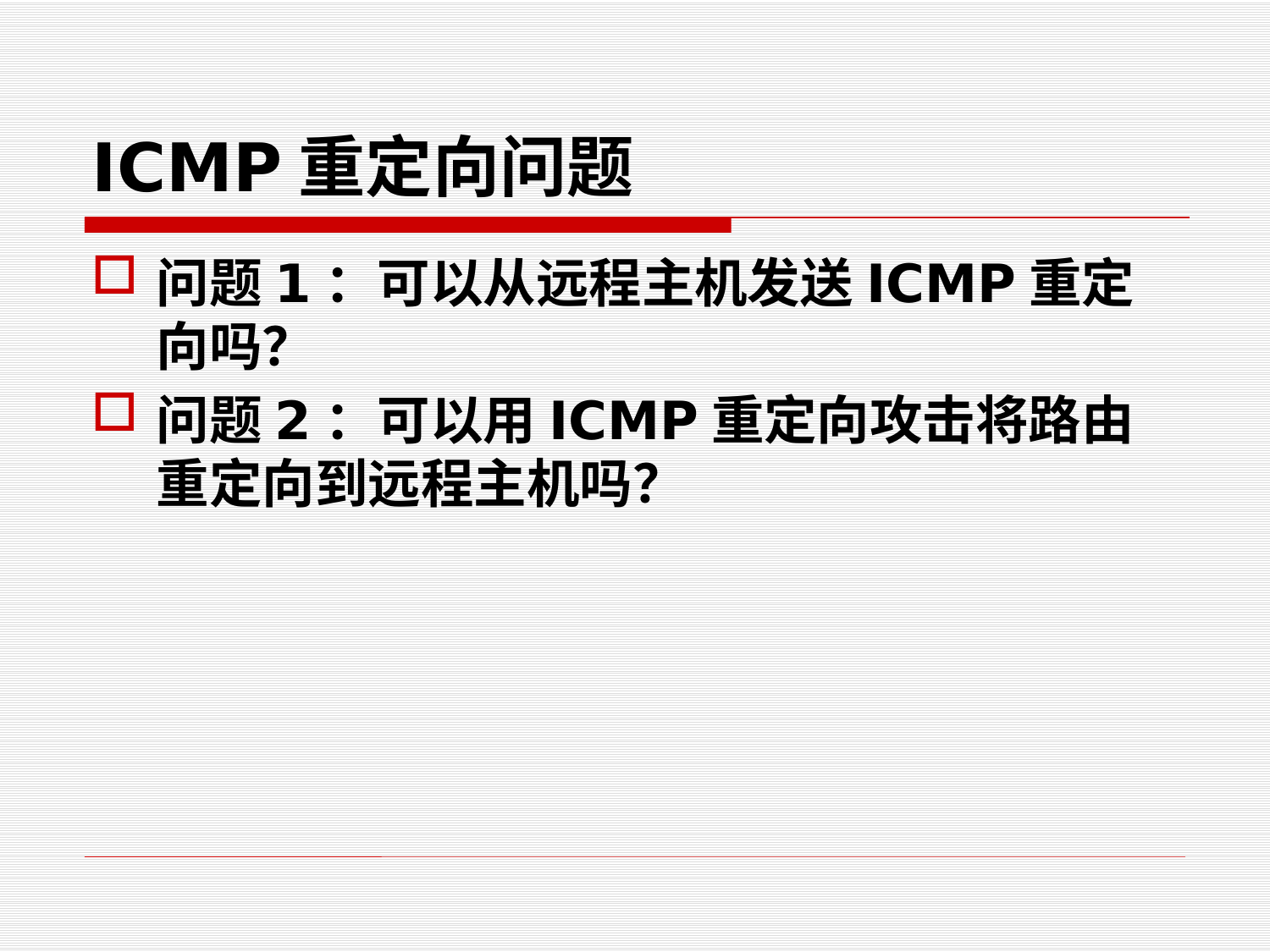

# ICMP重定向问题
问题1：可以从远程主机发送ICMP重定向吗？
问题2：可以用ICMP重定向攻击将路由重定向到远程主机吗？